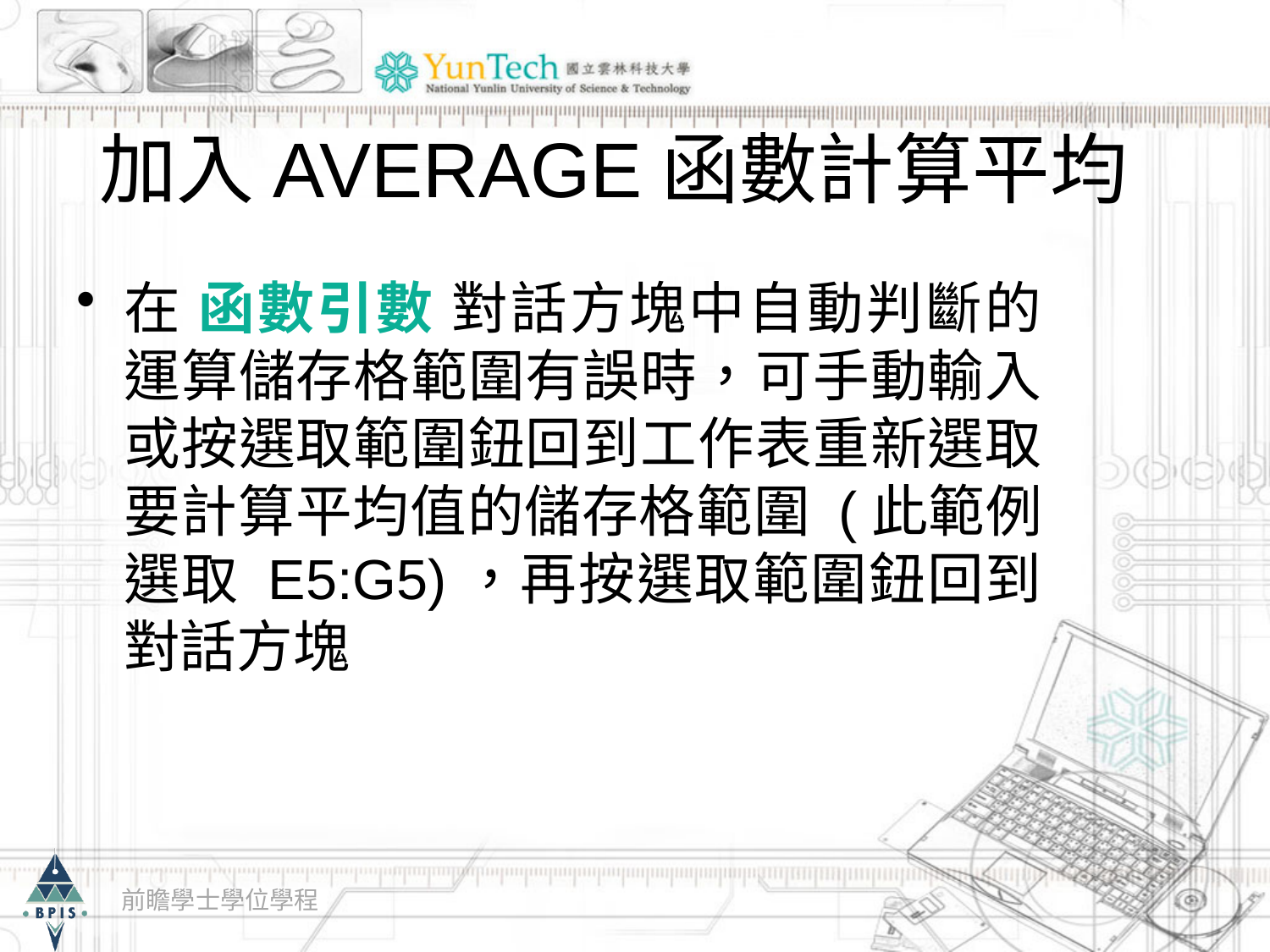

# 加入AVERAGE函數計算平均
在 函數引數 對話方塊中自動判斷的運算儲存格範圍有誤時，可手動輸入或按選取範圍鈕回到工作表重新選取要計算平均值的儲存格範圍 (此範例選取 E5:G5)，再按選取範圍鈕回到對話方塊